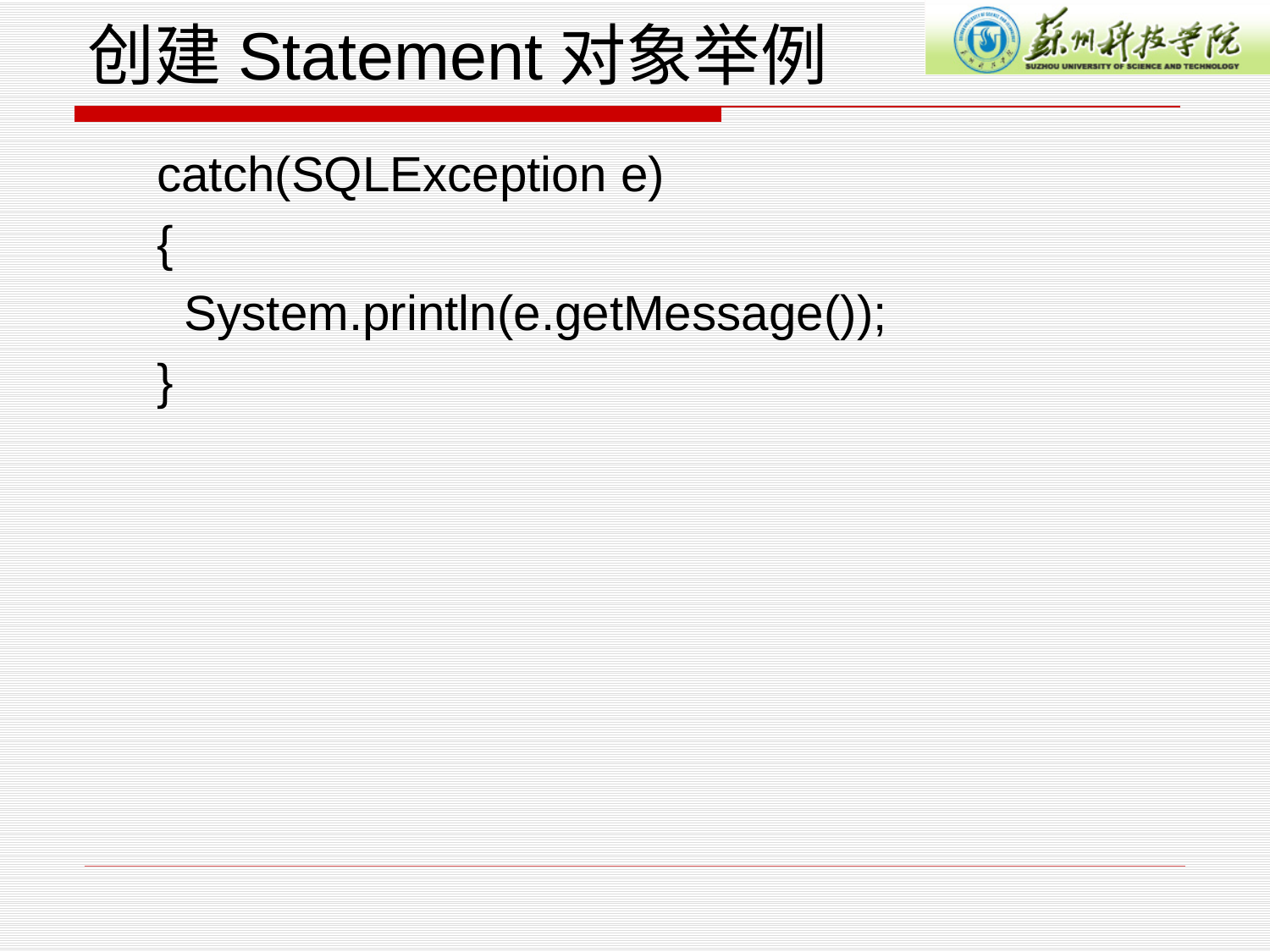

# 创建Statement对象举例
catch(SQLException e)
{
  System.println(e.getMessage());
}